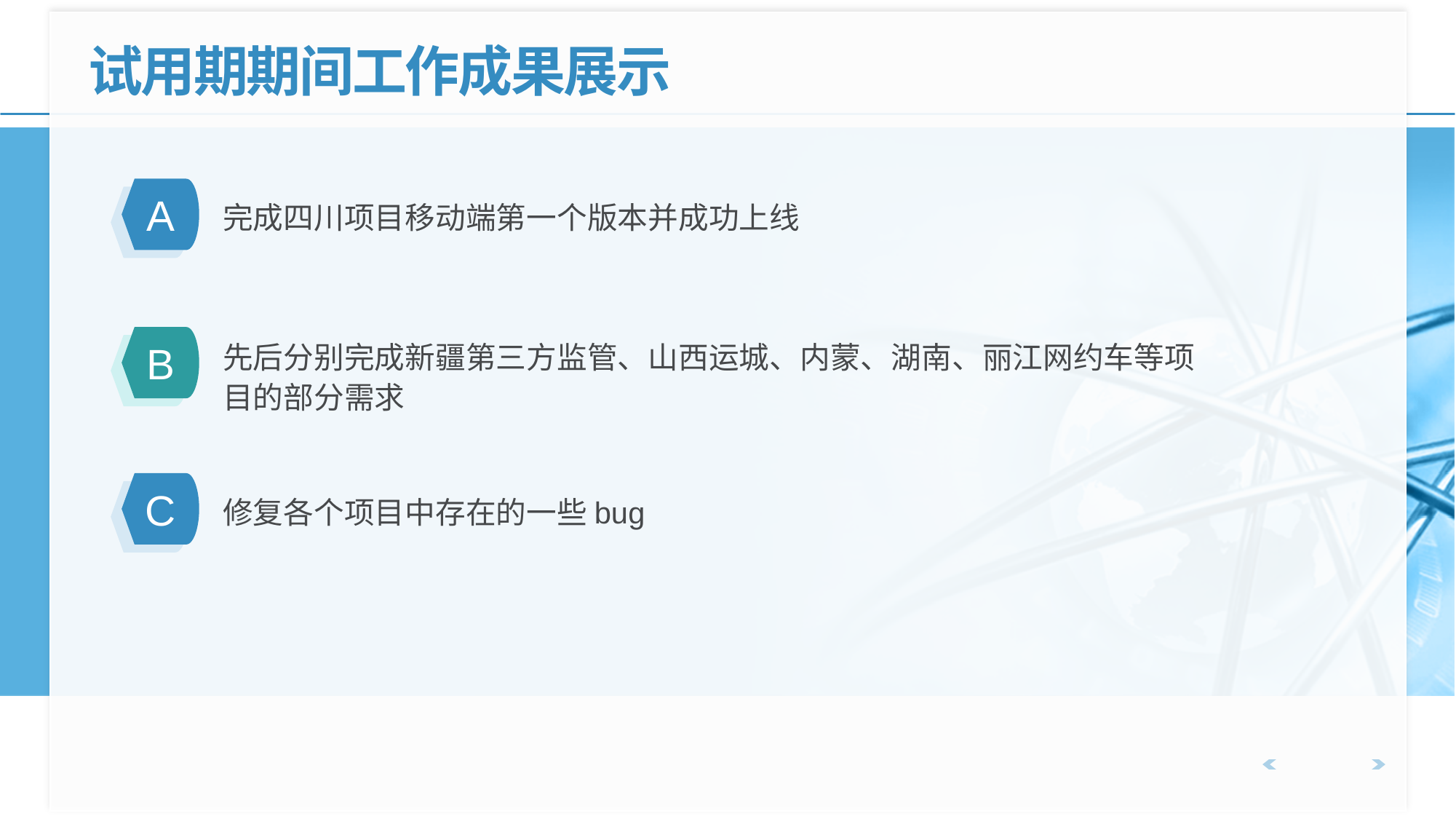

试用期期间工作成果展示
完成四川项目移动端第一个版本并成功上线
A

先后分别完成新疆第三方监管、山西运城、内蒙、湖南、丽江网约车等项目的部分需求
B

修复各个项目中存在的一些bug
C